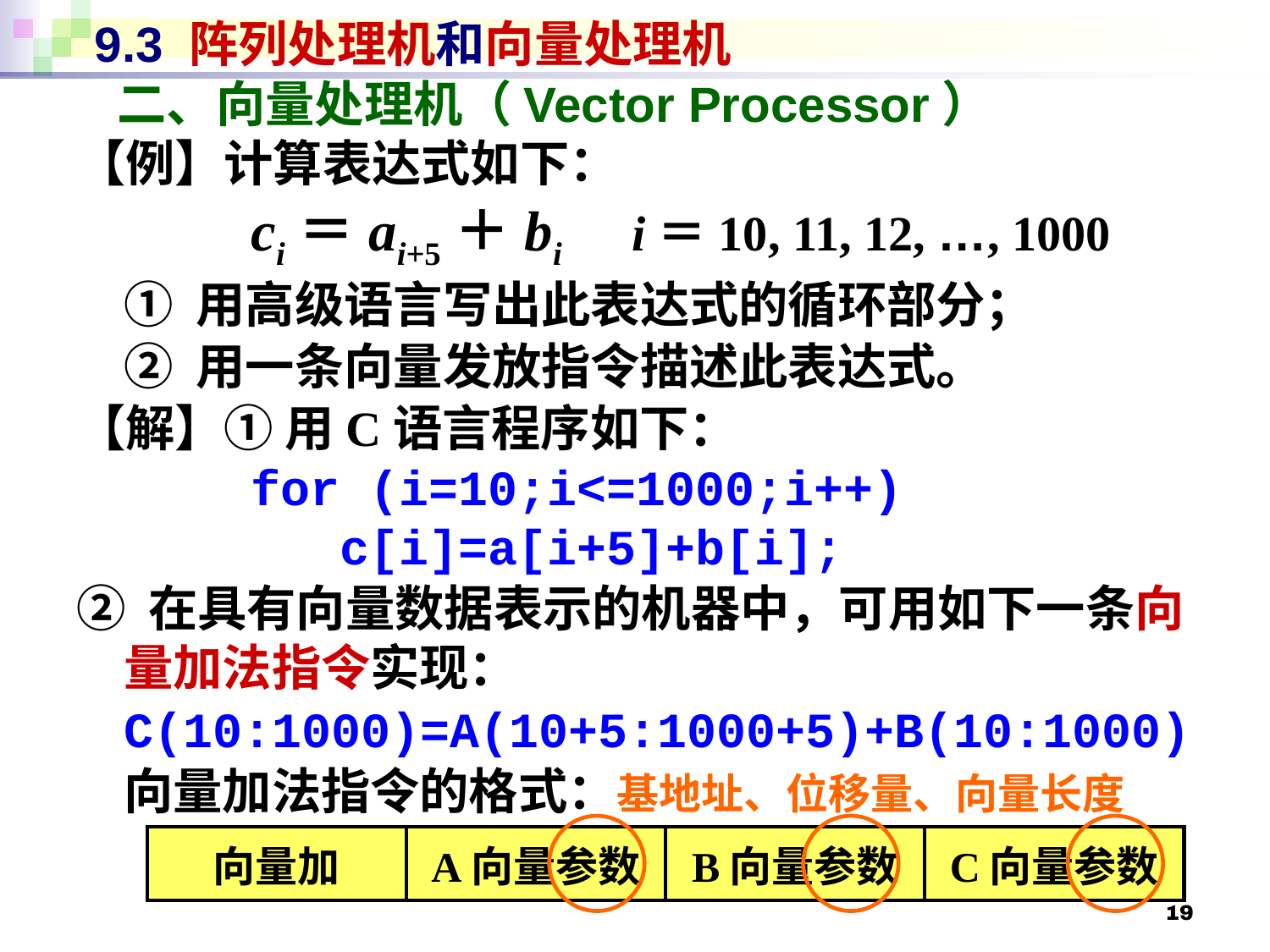

# 9.3 阵列处理机和向量处理机
二、向量处理机（Vector Processor）
【例】计算表达式如下：
		ci＝ai+5＋bi	i＝10, 11, 12, …, 1000
	① 用高级语言写出此表达式的循环部分；
	② 用一条向量发放指令描述此表达式。
【解】① 用C语言程序如下：
	for (i=10;i<=1000;i++)
	   c[i]=a[i+5]+b[i];
② 在具有向量数据表示的机器中，可用如下一条向量加法指令实现：
	C(10:1000)=A(10+5:1000+5)+B(10:1000)
	向量加法指令的格式：基地址、位移量、向量长度

| 向量加 | A向量参数 | B向量参数 | C向量参数 |
| --- | --- | --- | --- |
19